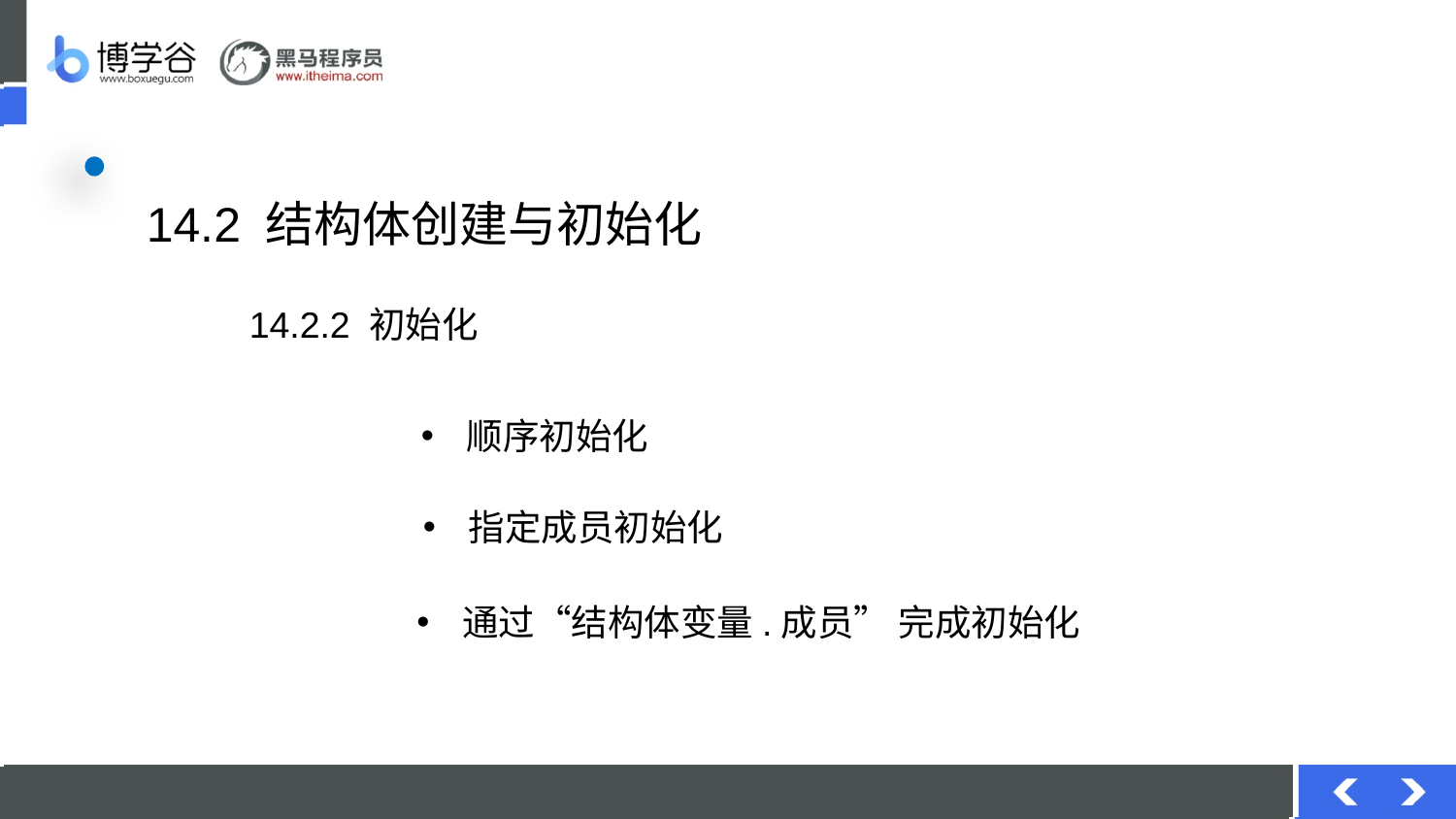

# 14.2 结构体创建与初始化
14.2.2 初始化
顺序初始化
指定成员初始化
通过“结构体变量.成员” 完成初始化